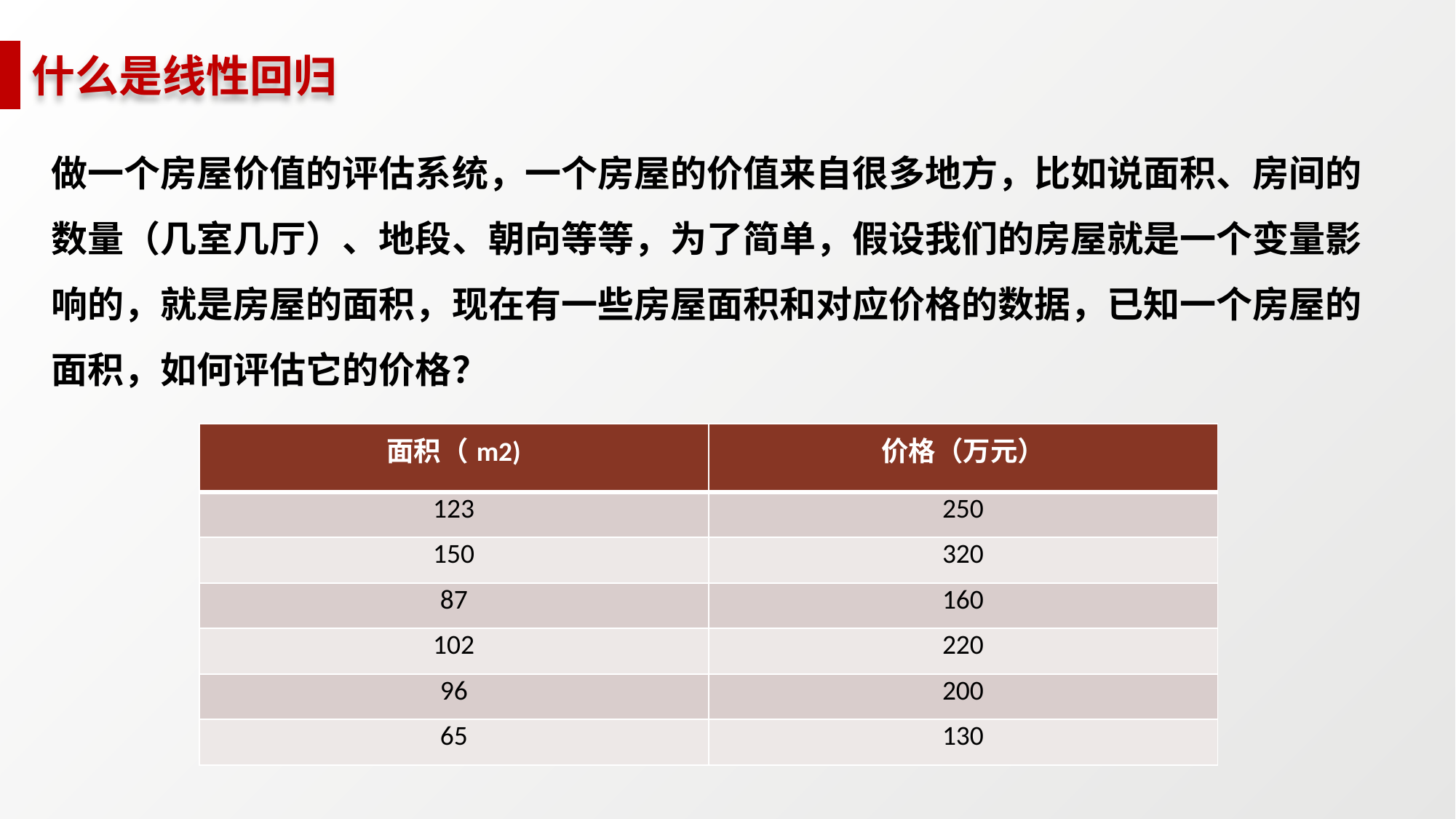

# 什么是线性回归
做一个房屋价值的评估系统，一个房屋的价值来自很多地方，比如说面积、房间的数量（几室几厅）、地段、朝向等等，为了简单，假设我们的房屋就是一个变量影响的，就是房屋的面积，现在有一些房屋面积和对应价格的数据，已知一个房屋的面积，如何评估它的价格？
| 面积（m2) | 价格（万元） |
| --- | --- |
| 123 | 250 |
| 150 | 320 |
| 87 | 160 |
| 102 | 220 |
| 96 | 200 |
| 65 | 130 |